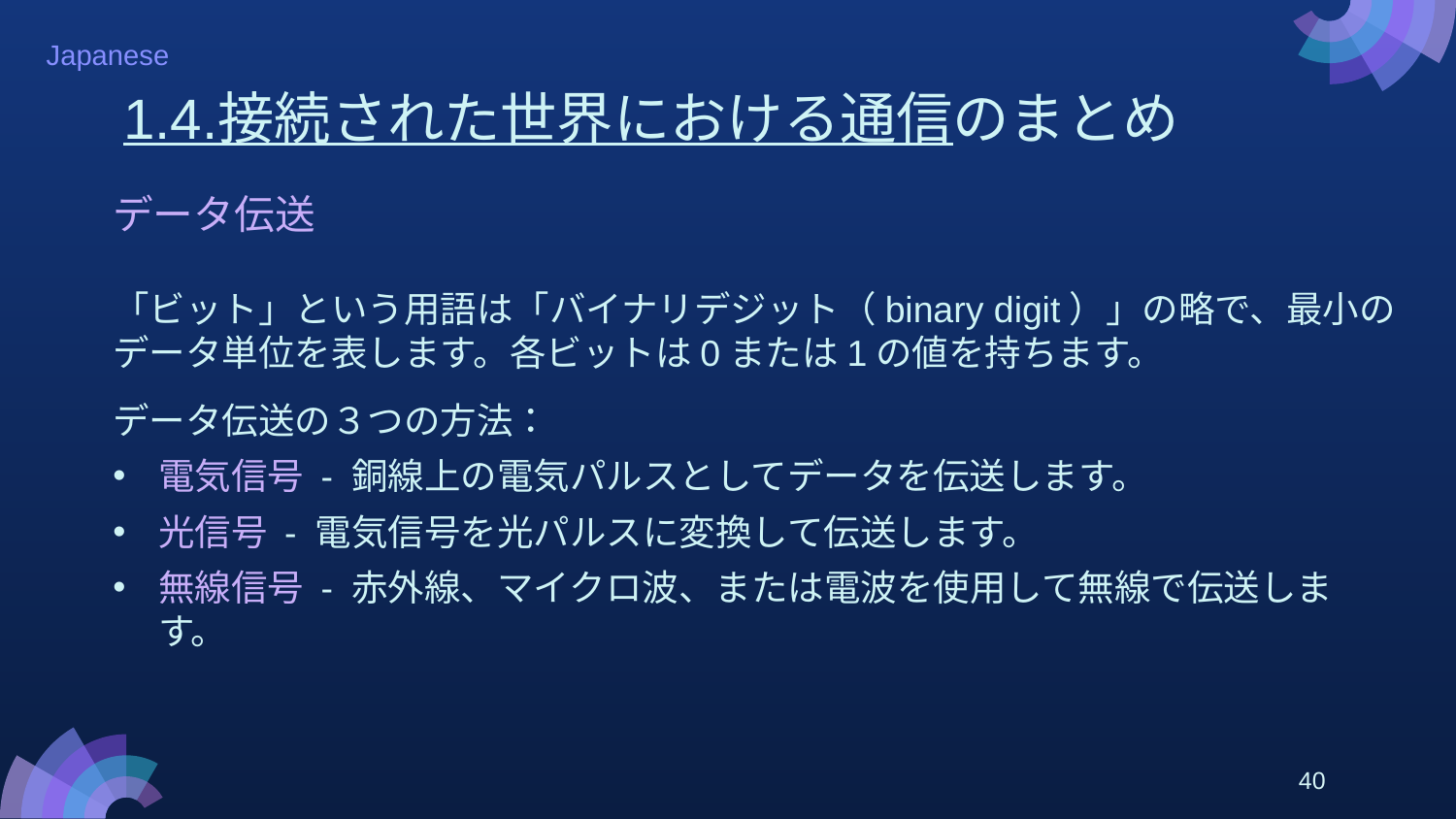

# 1.4.接続された世界における通信のまとめ
データ伝送
「ビット」という用語は「バイナリデジット（binary digit）」の略で、最小のデータ単位を表します。各ビットは0または1の値を持ちます。
データ伝送の３つの方法：
電気信号 - 銅線上の電気パルスとしてデータを伝送します。
光信号 - 電気信号を光パルスに変換して伝送します。
無線信号 - 赤外線、マイクロ波、または電波を使用して無線で伝送します。
40